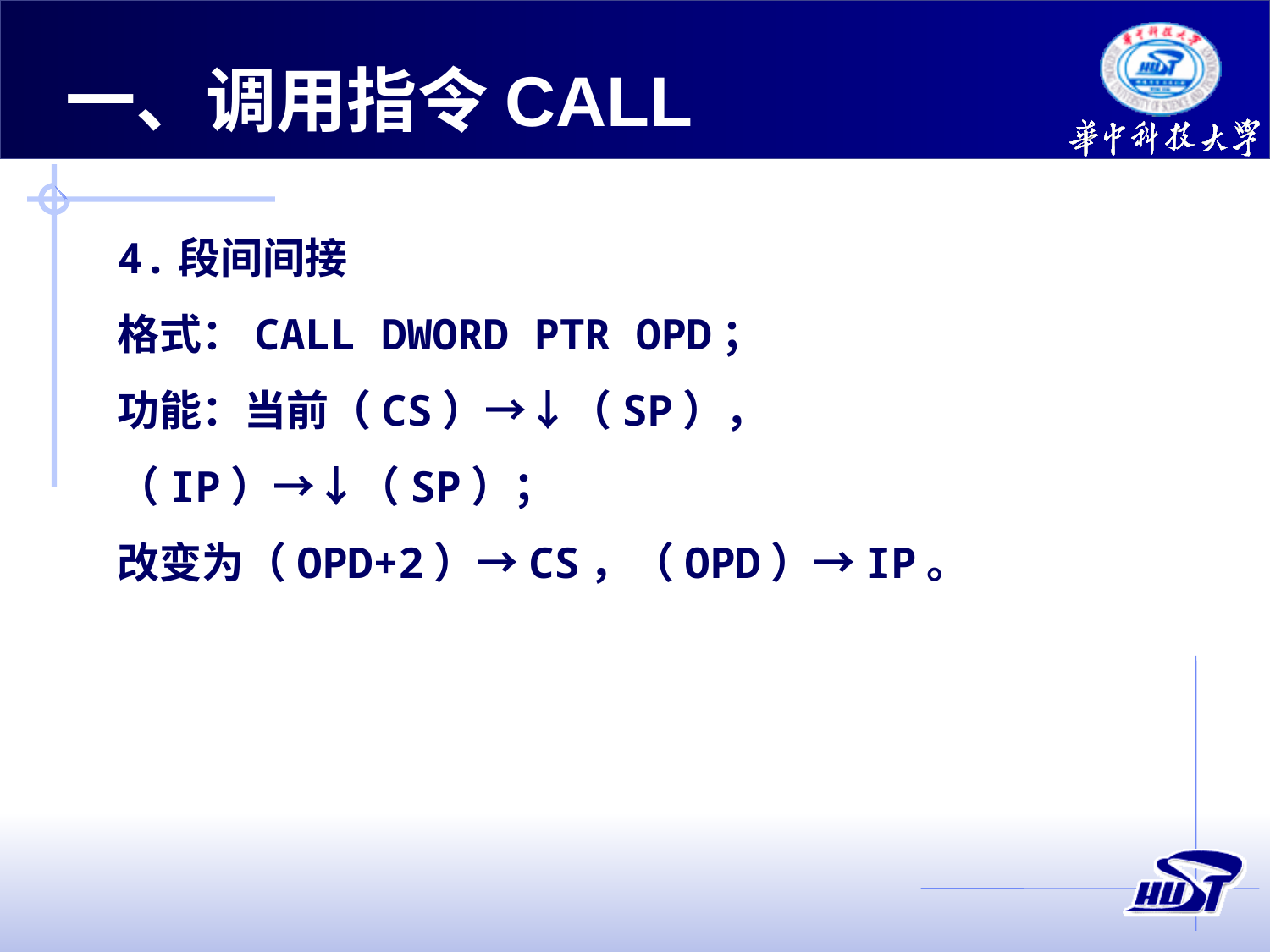

一、调用指令CALL
4.段间间接
格式：CALL DWORD PTR OPD；
功能：当前（CS）→↓（SP），（IP）→↓（SP）；
改变为（OPD+2）→CS，（OPD）→IP。